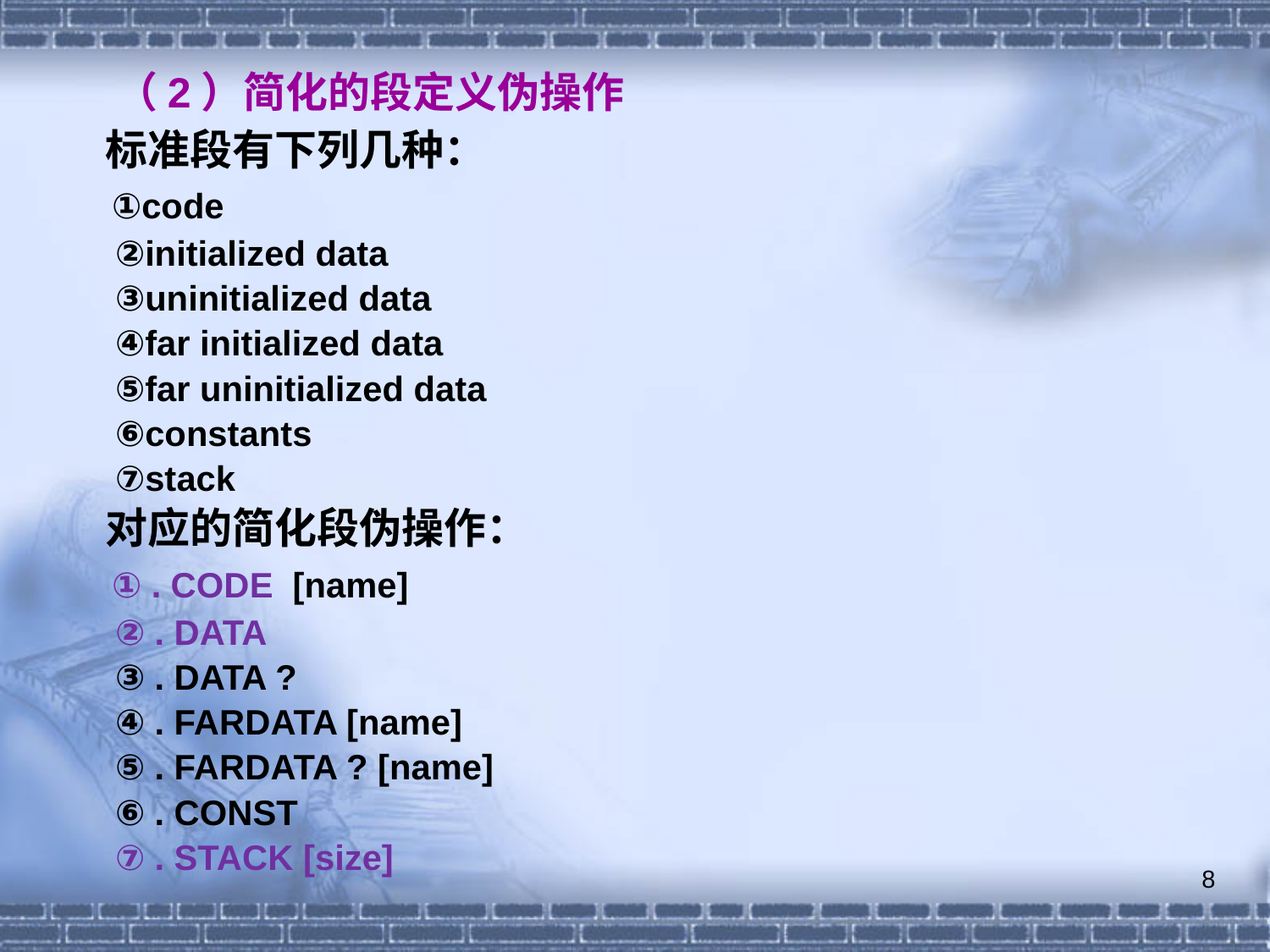

（2）简化的段定义伪操作
  标准段有下列几种：
   ①code
    ②initialized data
    ③uninitialized data
    ④far initialized data
    ⑤far uninitialized data
    ⑥constants
    ⑦stack
  对应的简化段伪操作：
   ① . CODE  [name]
    ② . DATA
    ③ . DATA ?
    ④ . FARDATA [name]
    ⑤ . FARDATA ? [name]
    ⑥ . CONST
    ⑦ . STACK [size]
8